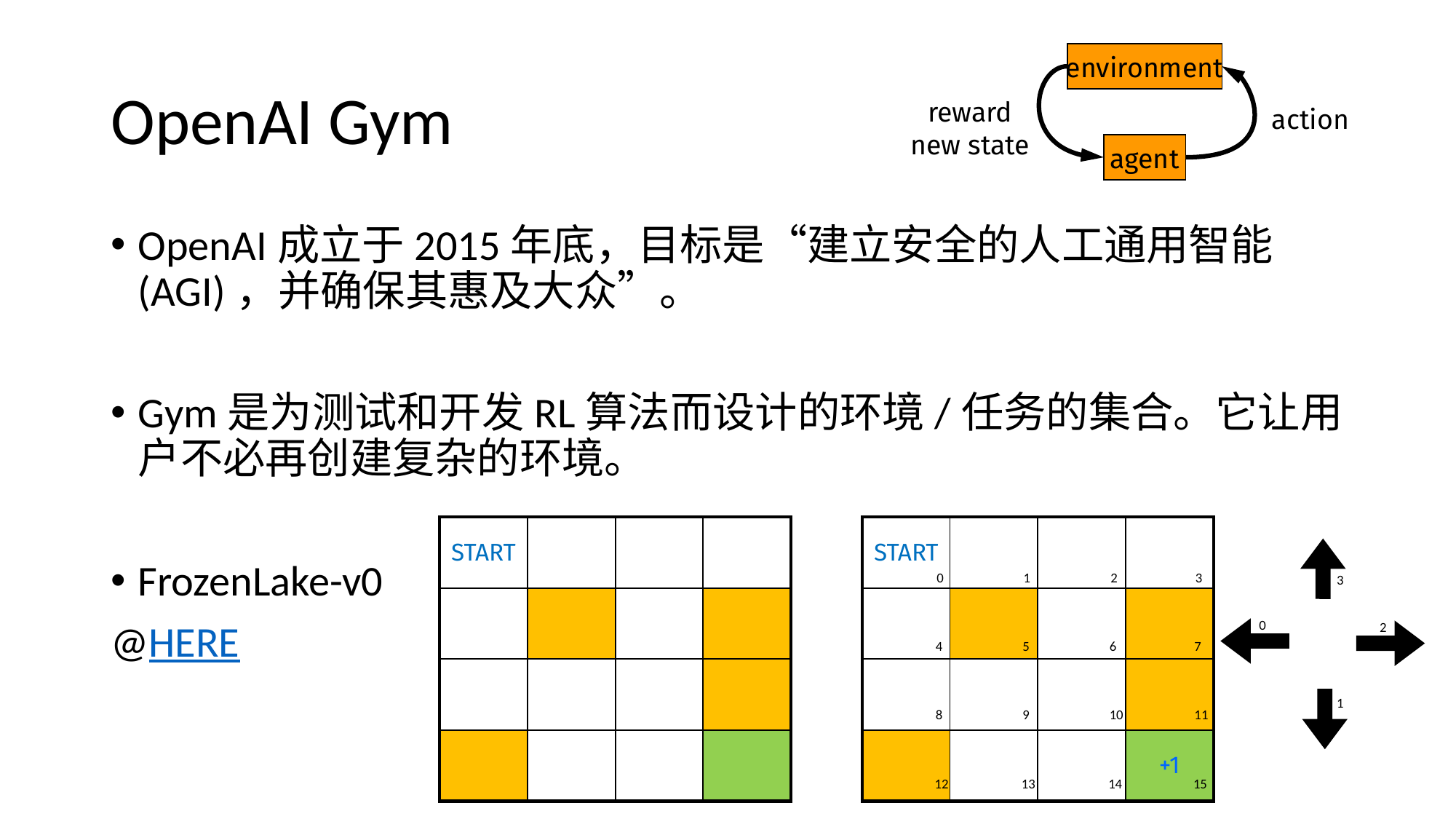

# OpenAI Gym
environment
reward
new state
action
agent
OpenAI成立于2015年底，目标是“建立安全的人工通用智能(AGI)，并确保其惠及大众”。

Gym是为测试和开发RL算法而设计的环境/任务的集合。它让用户不必再创建复杂的环境。

FrozenLake-v0
@HERE
| START |  |  |  |
| --- | --- | --- | --- |
|  |  |  |  |
|  |  |  |  |
|  |  |  |  |
| START |  |  |  |
| --- | --- | --- | --- |
|  |  |  |  |
|  |  |  |  |
|  |  |  | +1 |

0
1
2
3
3
0
2
4
5
6
7

1
8
9
10
11
12
13
14
15